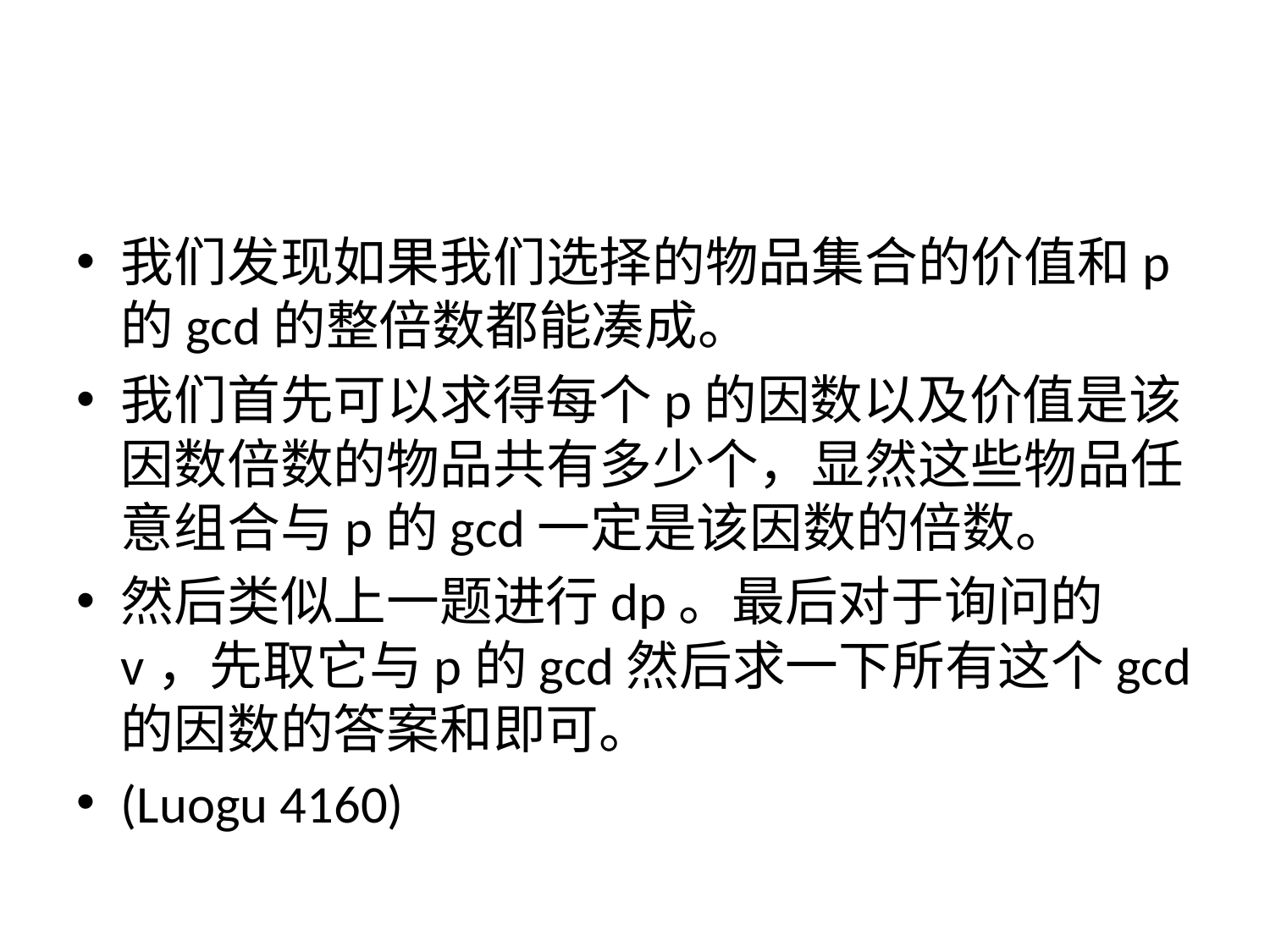

#
我们发现如果我们选择的物品集合的价值和p的gcd的整倍数都能凑成。
我们首先可以求得每个p的因数以及价值是该因数倍数的物品共有多少个，显然这些物品任意组合与p的gcd一定是该因数的倍数。
然后类似上一题进行dp。最后对于询问的v，先取它与p的gcd然后求一下所有这个gcd的因数的答案和即可。
(Luogu 4160)